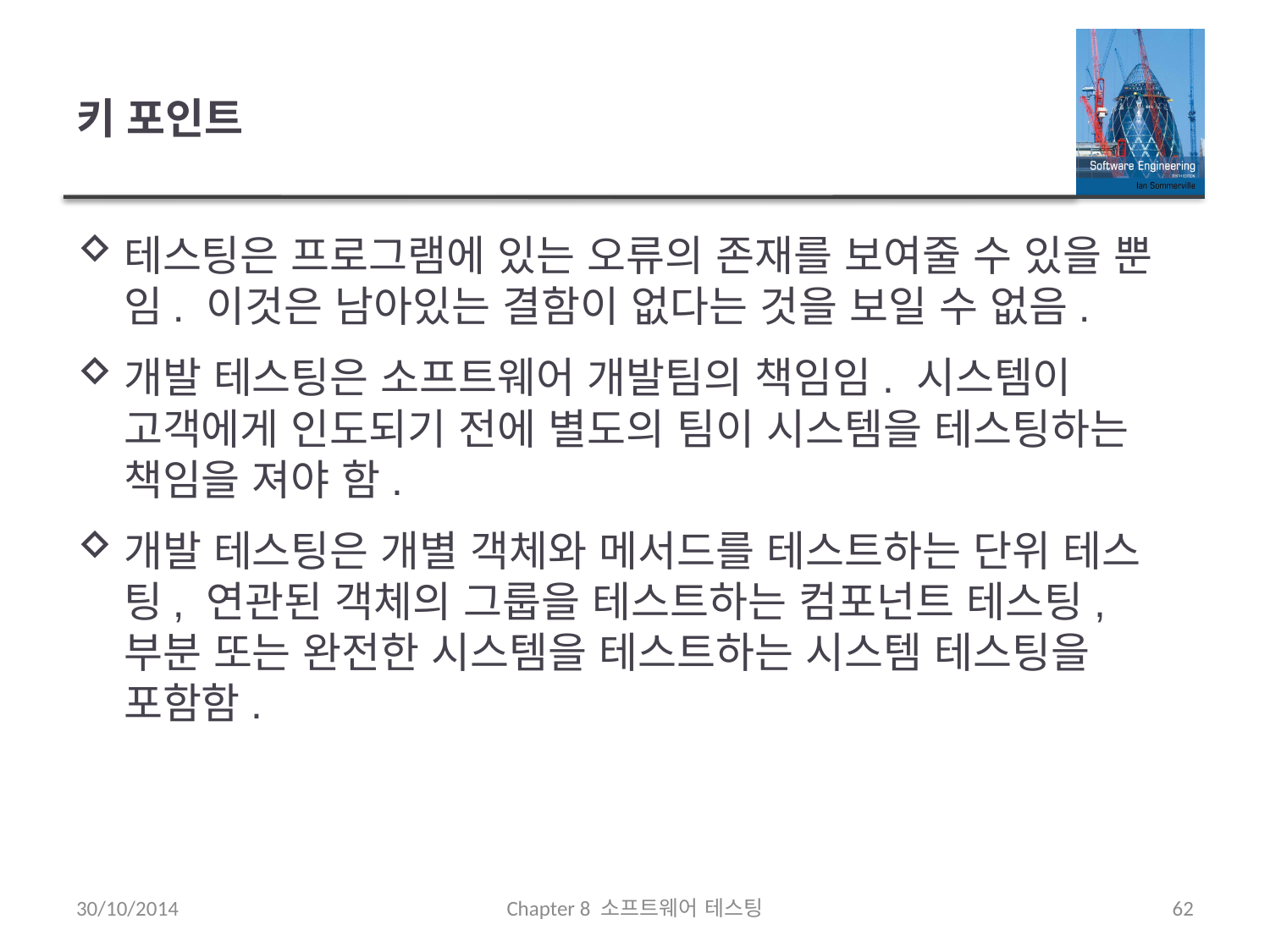

# 키 포인트
테스팅은 프로그램에 있는 오류의 존재를 보여줄 수 있을 뿐임. 이것은 남아있는 결함이 없다는 것을 보일 수 없음.
개발 테스팅은 소프트웨어 개발팀의 책임임. 시스템이 고객에게 인도되기 전에 별도의 팀이 시스템을 테스팅하는 책임을 져야 함.
개발 테스팅은 개별 객체와 메서드를 테스트하는 단위 테스팅, 연관된 객체의 그룹을 테스트하는 컴포넌트 테스팅, 부분 또는 완전한 시스템을 테스트하는 시스템 테스팅을 포함함.

30/10/2014
Chapter 8 소프트웨어 테스팅
62